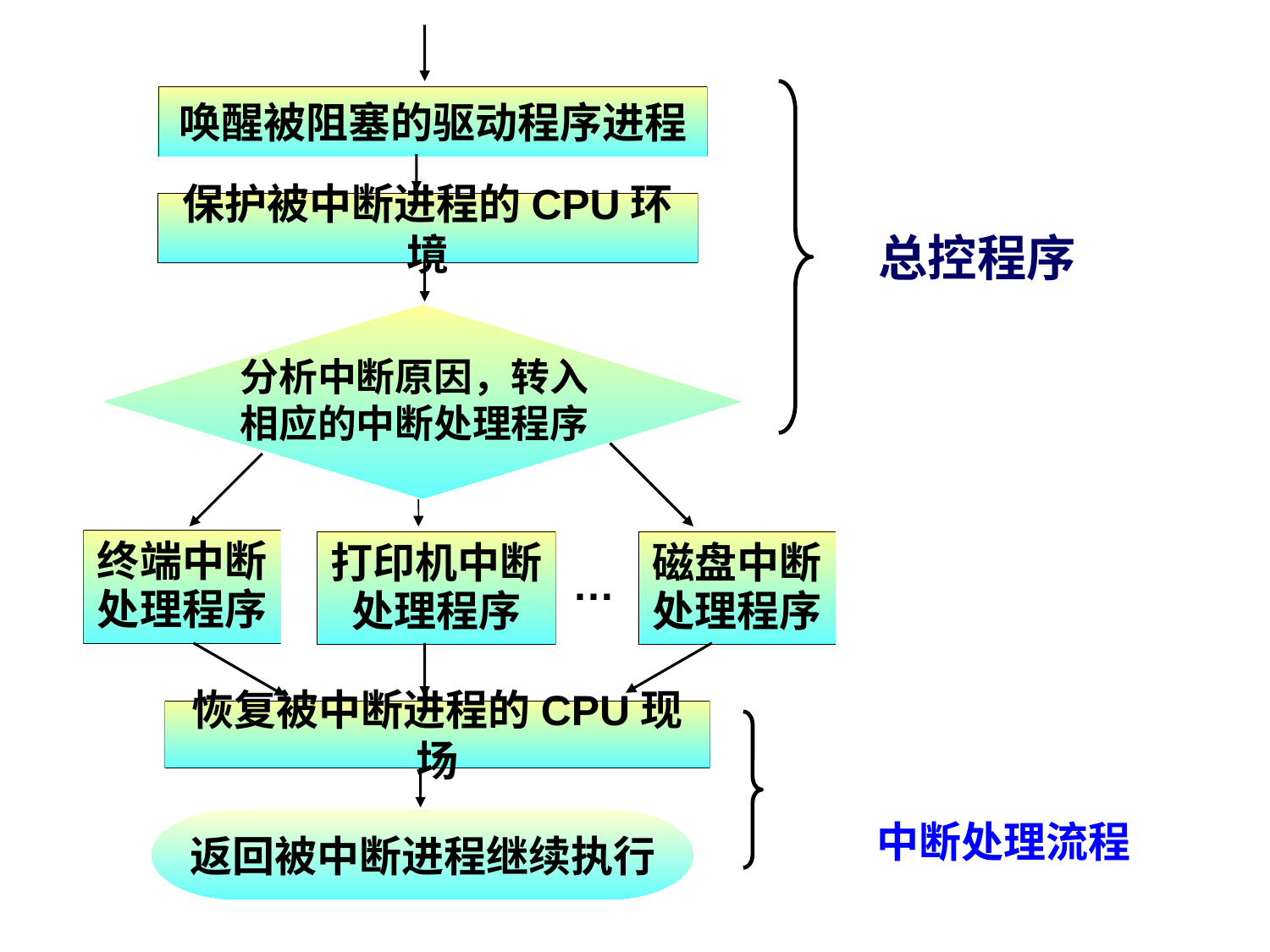

唤醒被阻塞的驱动程序进程

保护被中断进程的CPU环境
总控程序

分析中断原因，转入相应的中断处理程序

终端中断处理程序
打印机中断处理程序
磁盘中断处理程序
…

恢复被中断进程的CPU现场

中断处理流程
返回被中断进程继续执行
36